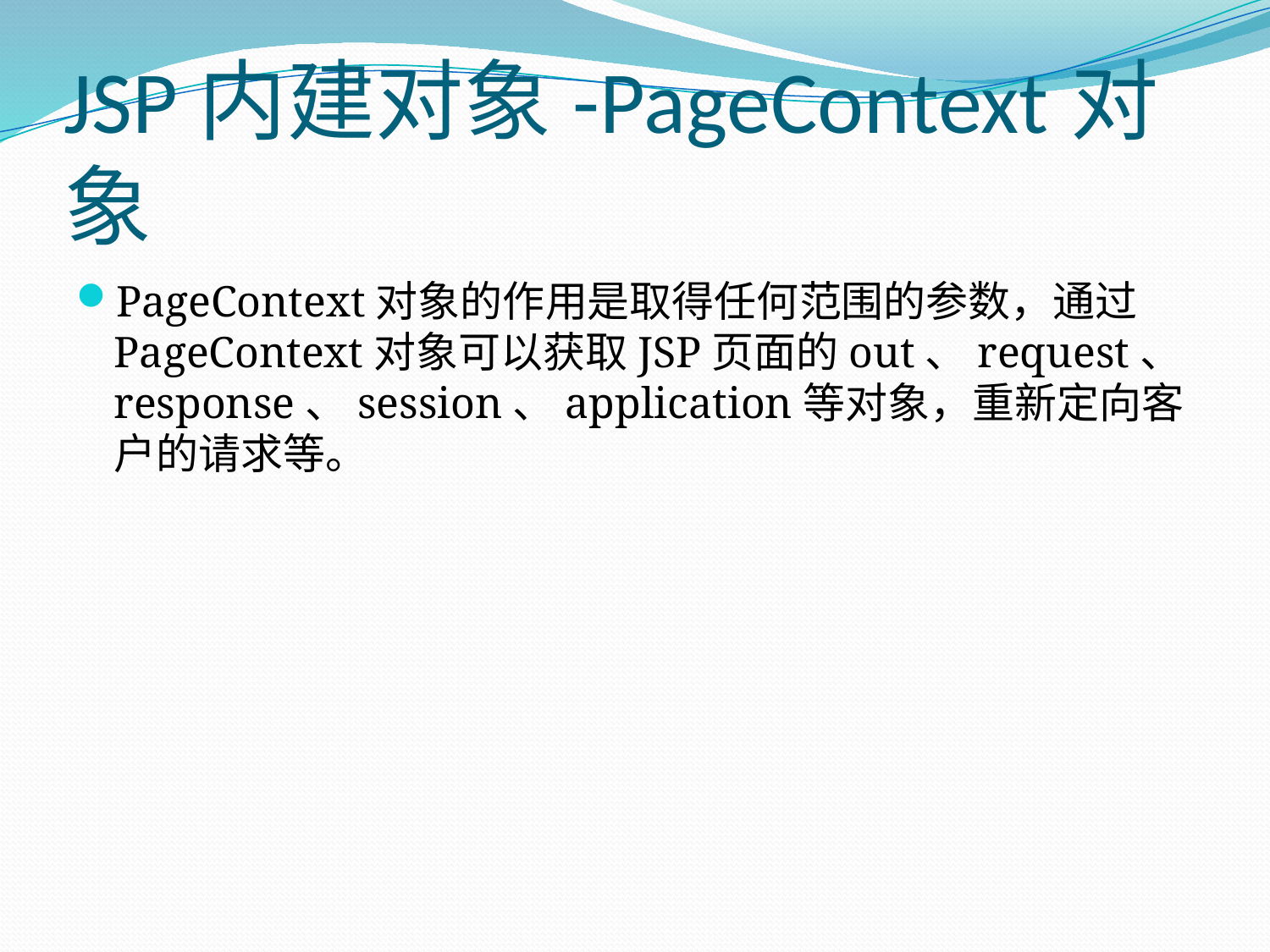

# JSP内建对象-PageContext对象
PageContext对象的作用是取得任何范围的参数，通过PageContext对象可以获取JSP页面的out、request、response、session、application等对象，重新定向客户的请求等。